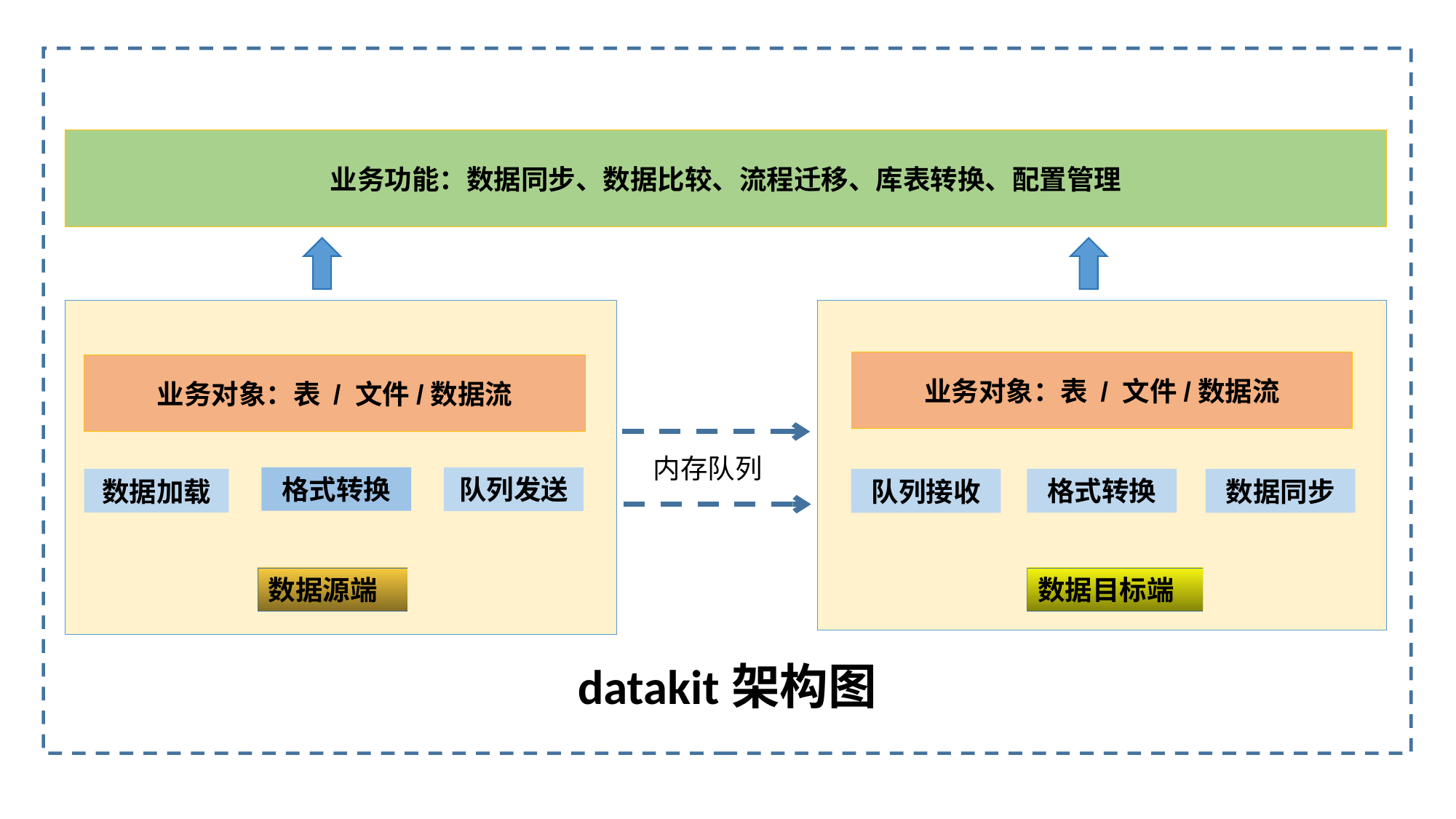

datakit架构图
业务功能：数据同步、数据比较、流程迁移、库表转换、配置管理

业务对象：表 / 文件/数据流
业务对象：表 / 文件/数据流
内存队列
格式转换
队列发送
格式转换
数据加载
队列接收
数据同步
数据源端
数据目标端